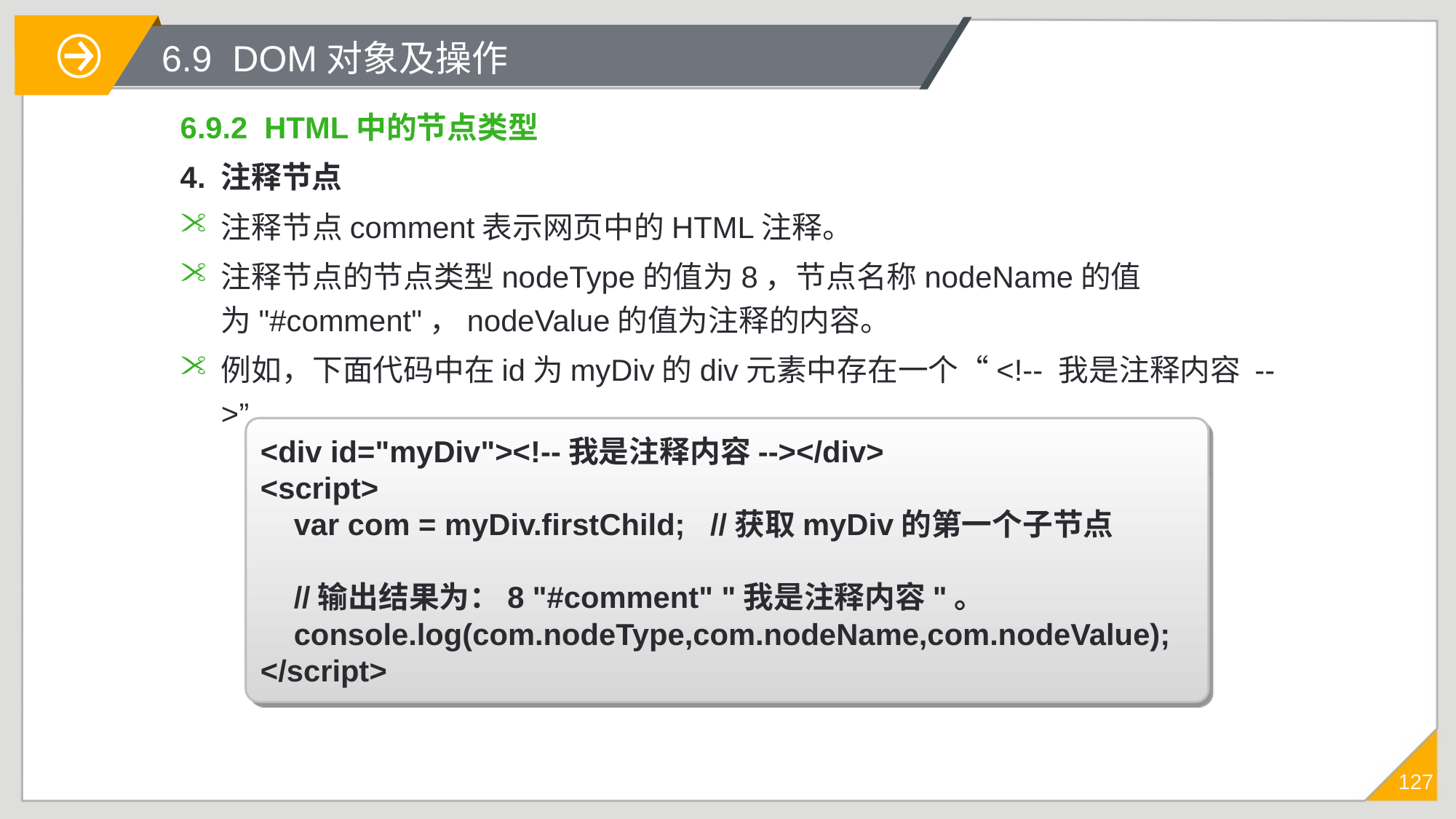

# 6.9  DOM对象及操作
6.9.2  HTML中的节点类型
4. 注释节点
注释节点comment表示网页中的HTML注释。
注释节点的节点类型nodeType的值为8，节点名称nodeName的值为"#comment"，nodeValue的值为注释的内容。
例如，下面代码中在id为myDiv的div元素中存在一个“<!-- 我是注释内容 -->”。
<div id="myDiv"><!--我是注释内容--></div>
<script>
    var com = myDiv.firstChild;   //获取myDiv的第一个子节点

    //输出结果为：8 "#comment" "我是注释内容"。
    console.log(com.nodeType,com.nodeName,com.nodeValue);
</script>